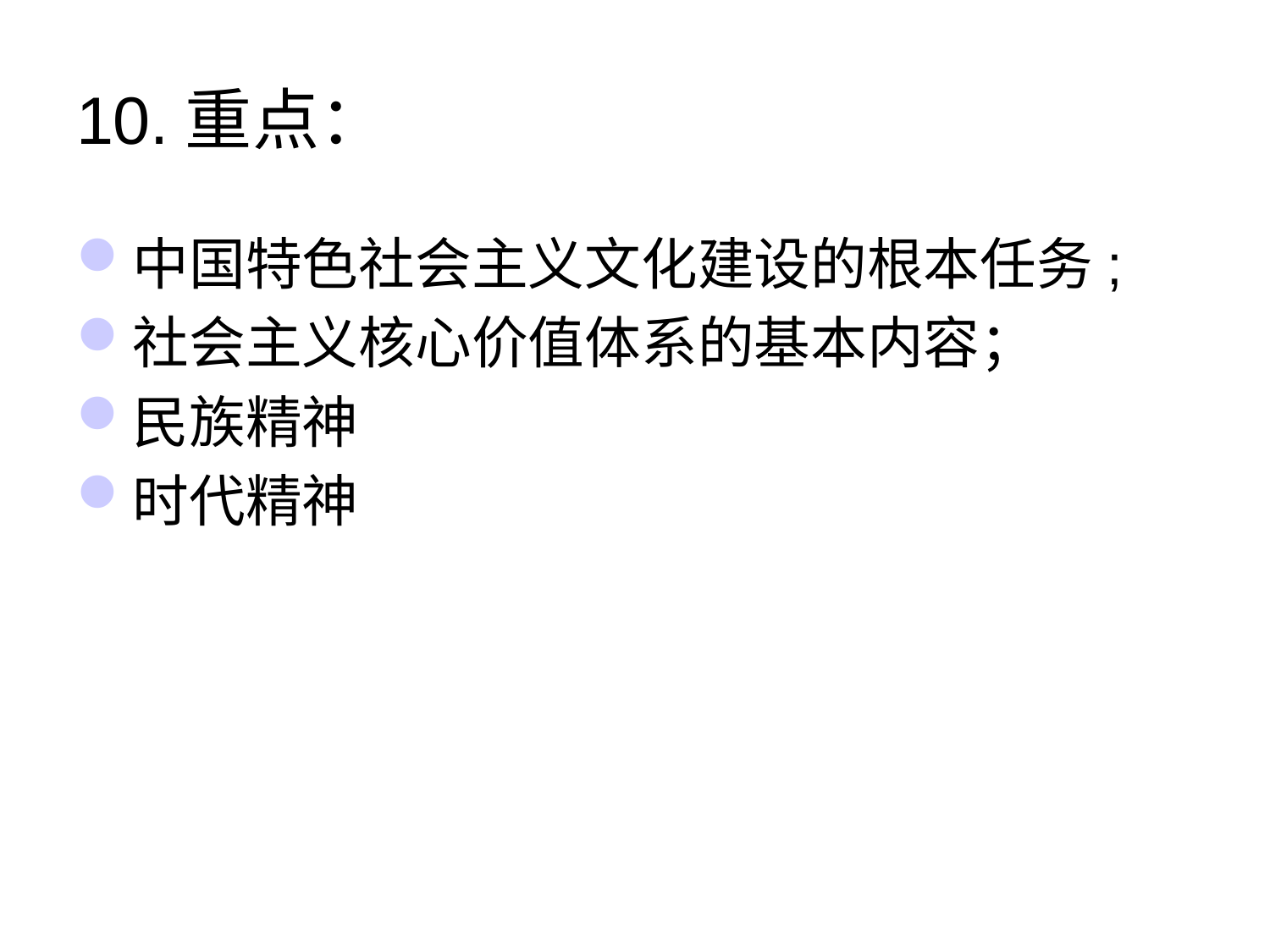

# 10.重点：
中国特色社会主义文化建设的根本任务;
社会主义核心价值体系的基本内容；
民族精神
时代精神